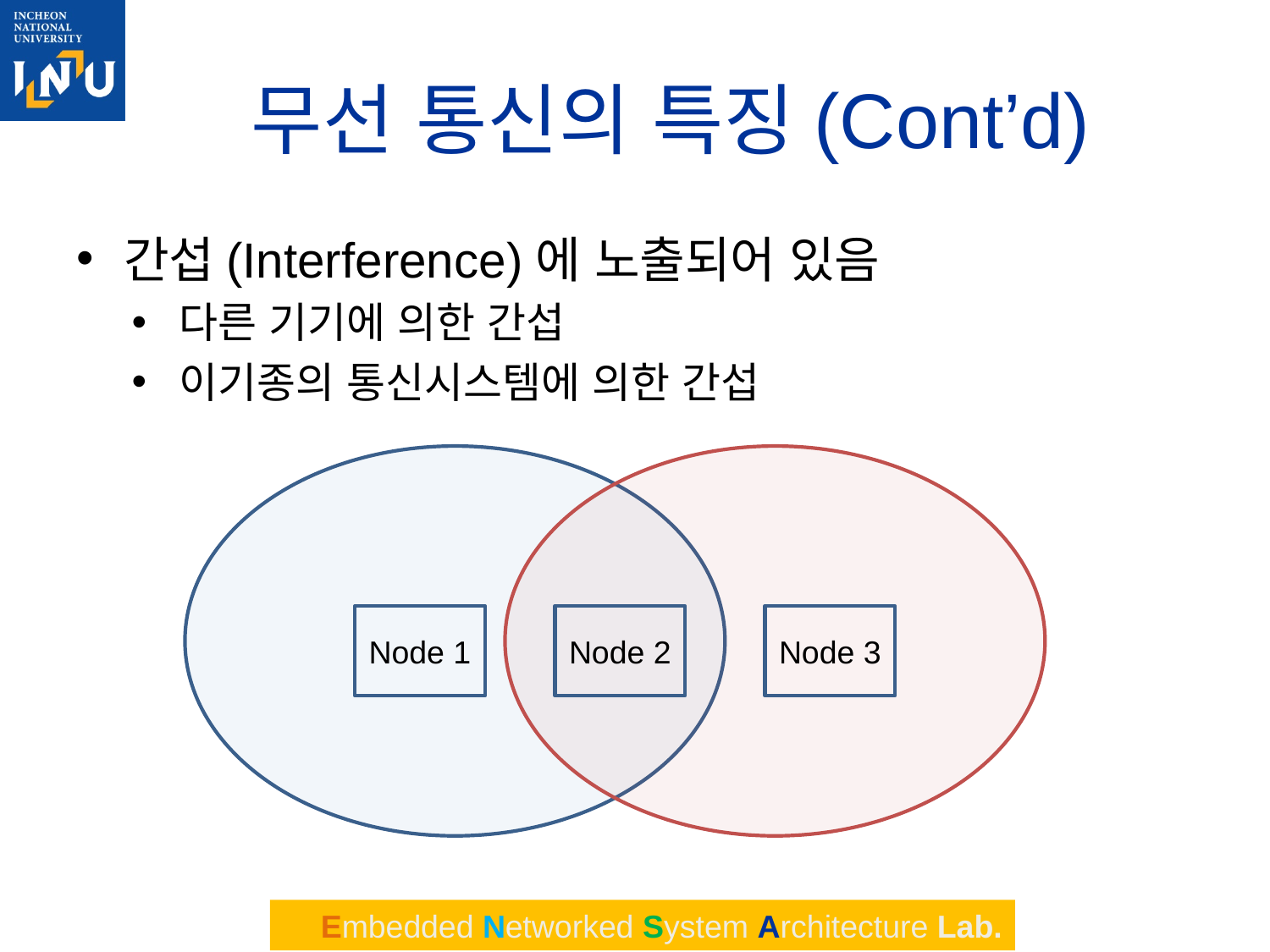

# 무선 통신의 특징(Cont’d)
간섭(Interference)에 노출되어 있음
다른 기기에 의한 간섭
이기종의 통신시스템에 의한 간섭

Node 1
Node 2
Node 3